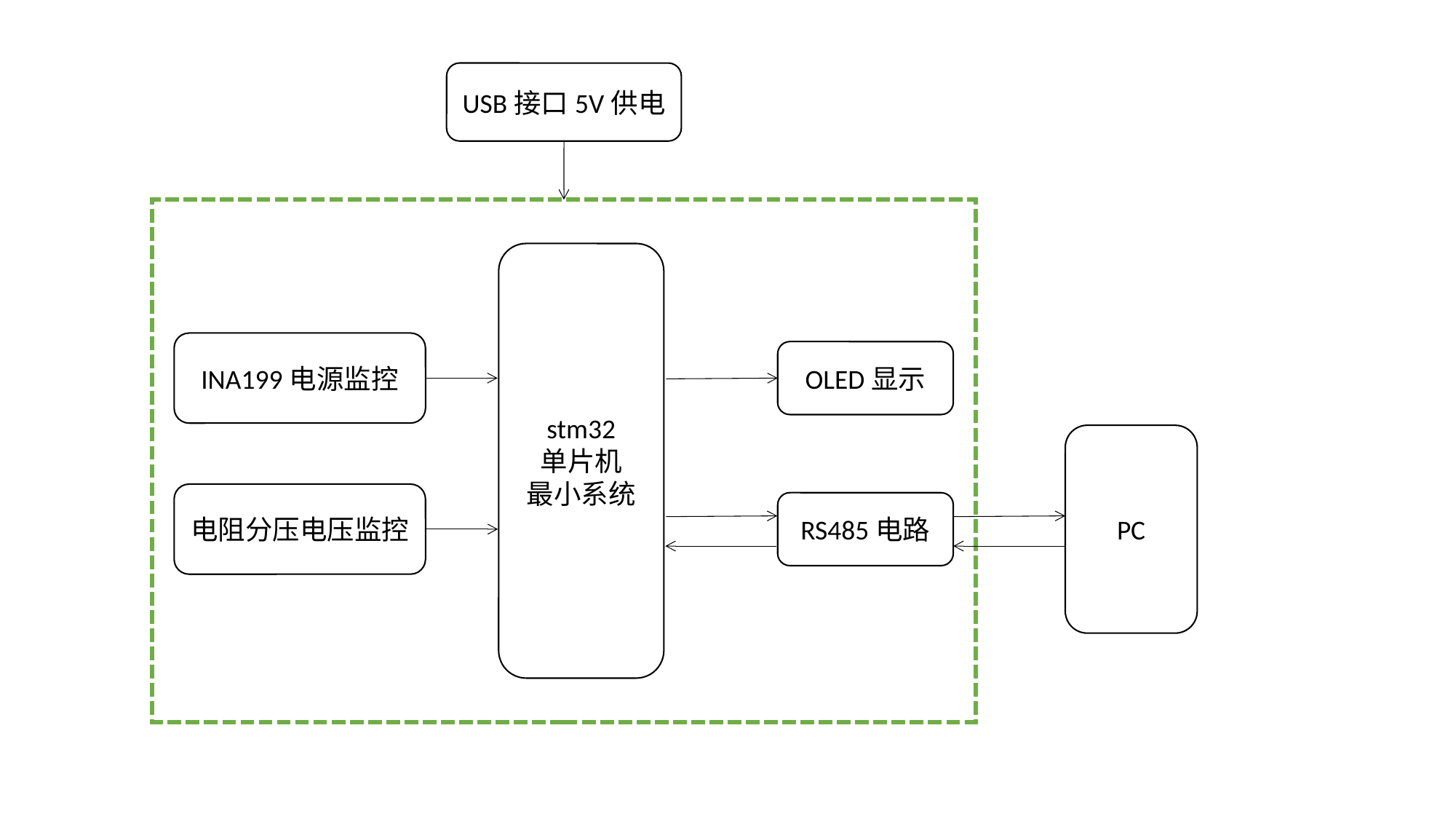

USB接口5V供电

stm32
单片机
最小系统
INA199电源监控
OLED显示
PC
电阻分压电压监控
RS485电路